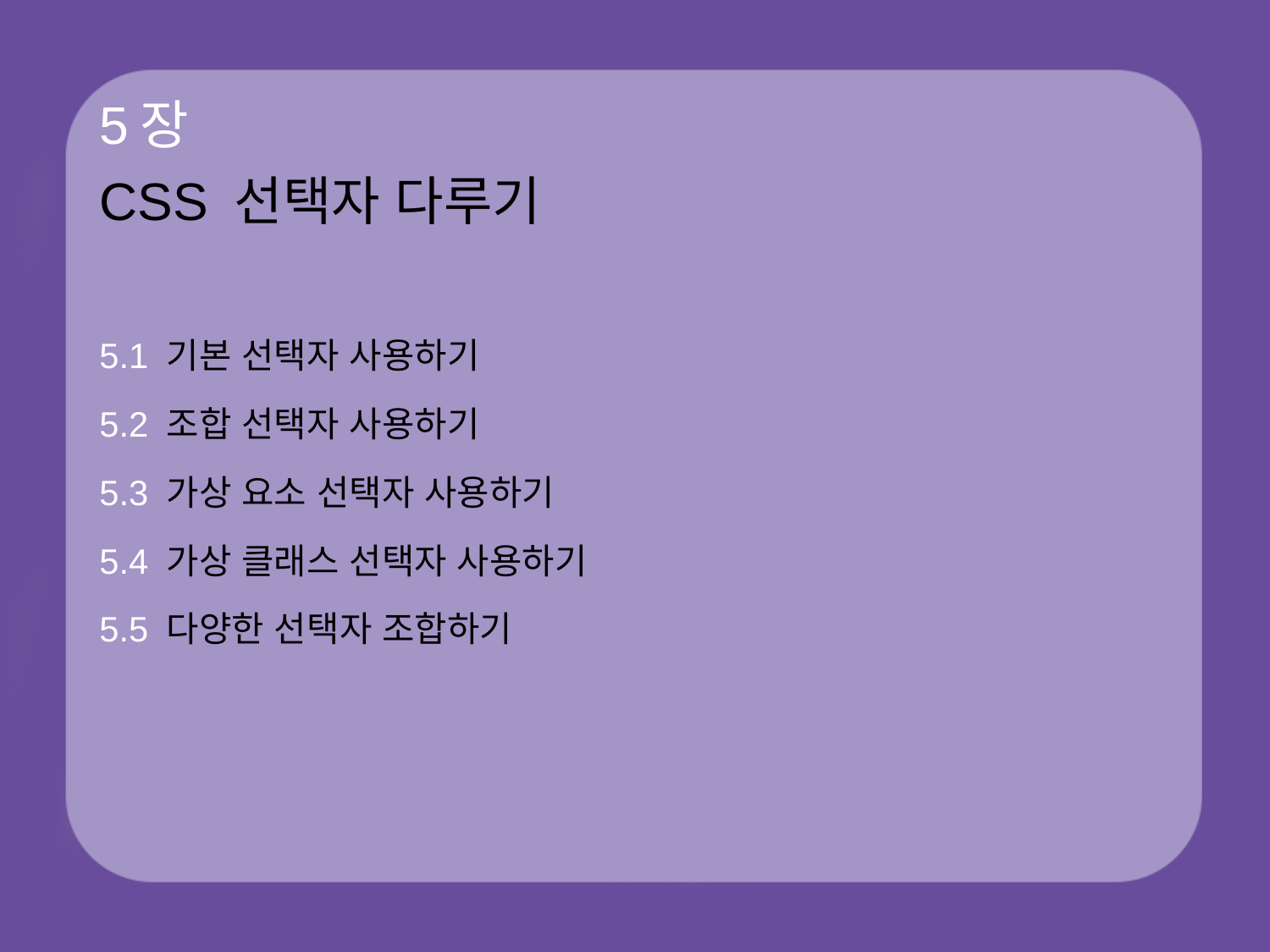

# 5장 CSS 선택자 다루기
5.1 기본 선택자 사용하기
5.2 조합 선택자 사용하기
5.3 가상 요소 선택자 사용하기
5.4 가상 클래스 선택자 사용하기
5.5 다양한 선택자 조합하기